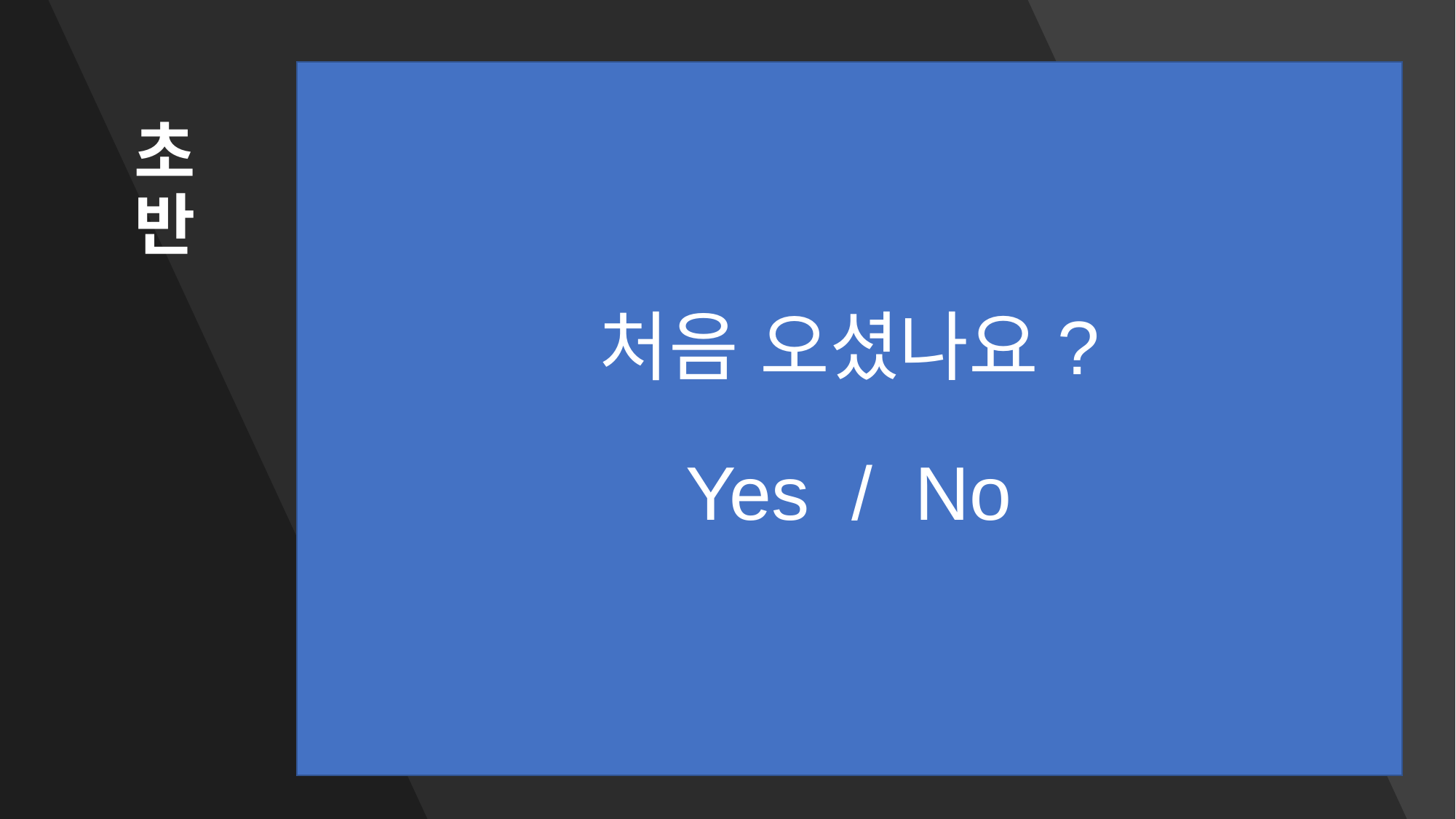

# 초반

처음 오셨나요?

Yes  /  No